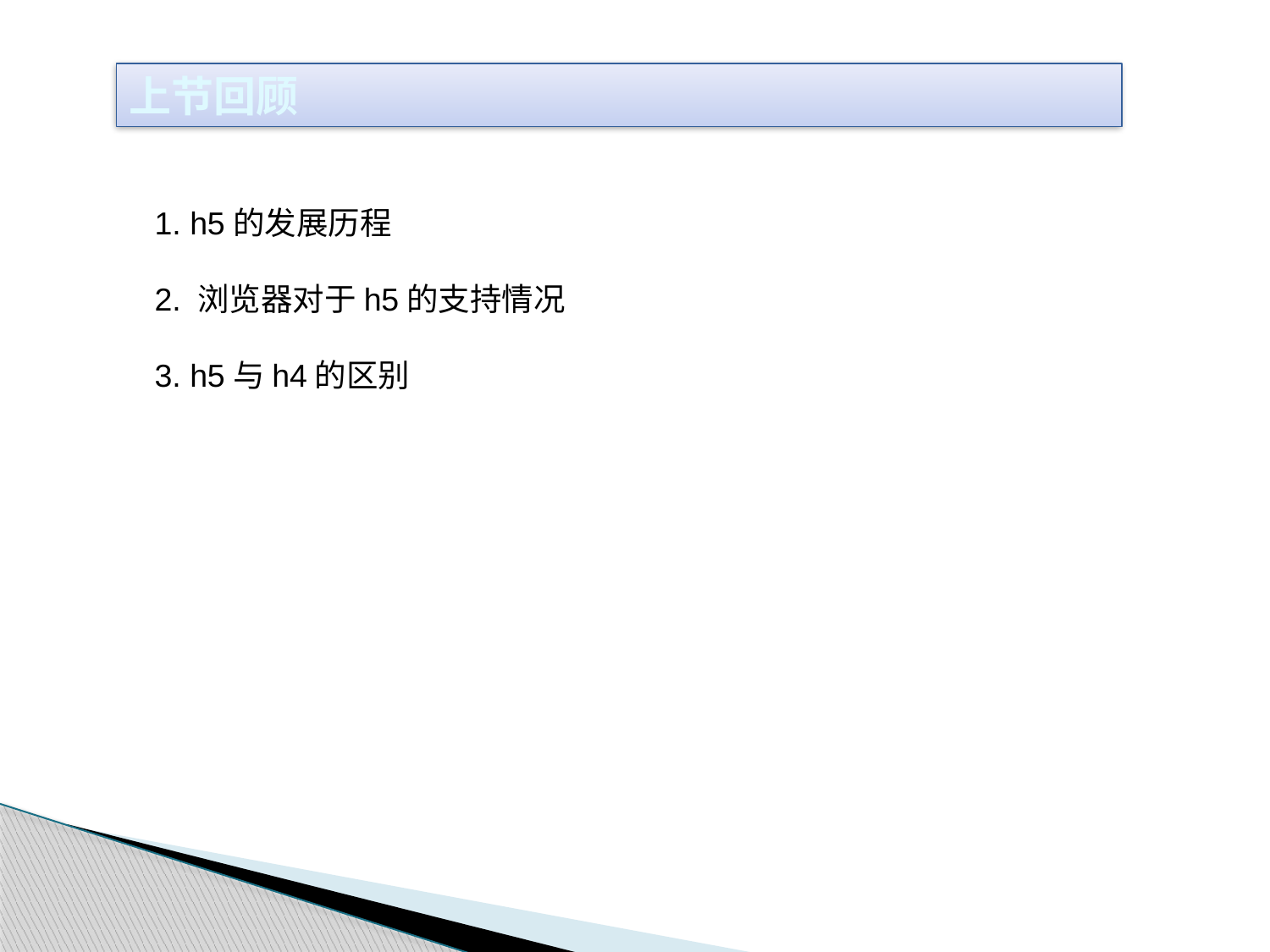

上节回顾

1. h5的发展历程

2. 浏览器对于h5的支持情况

3. h5与h4的区别